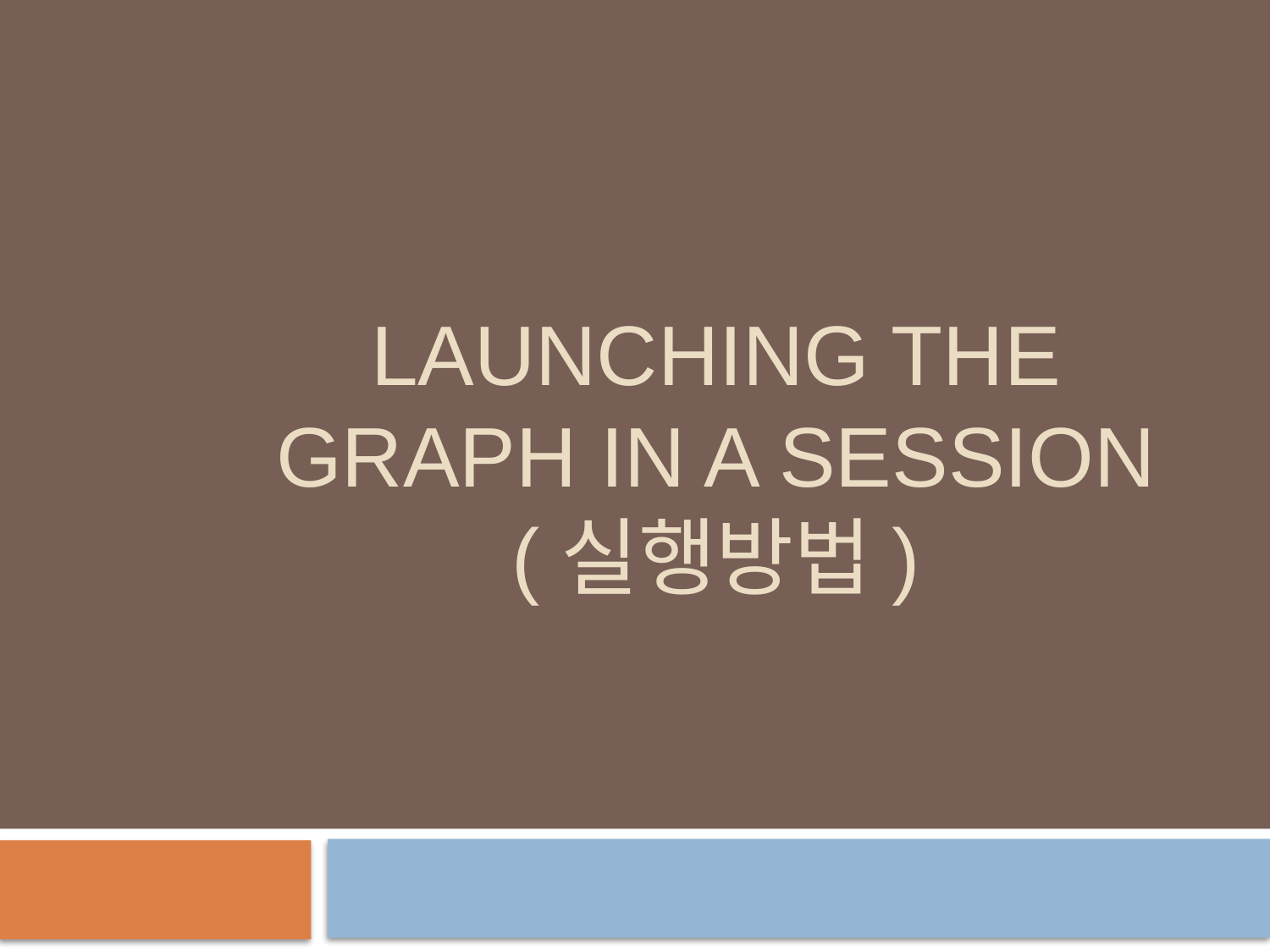

# Launching the graph in a session (실행방법)